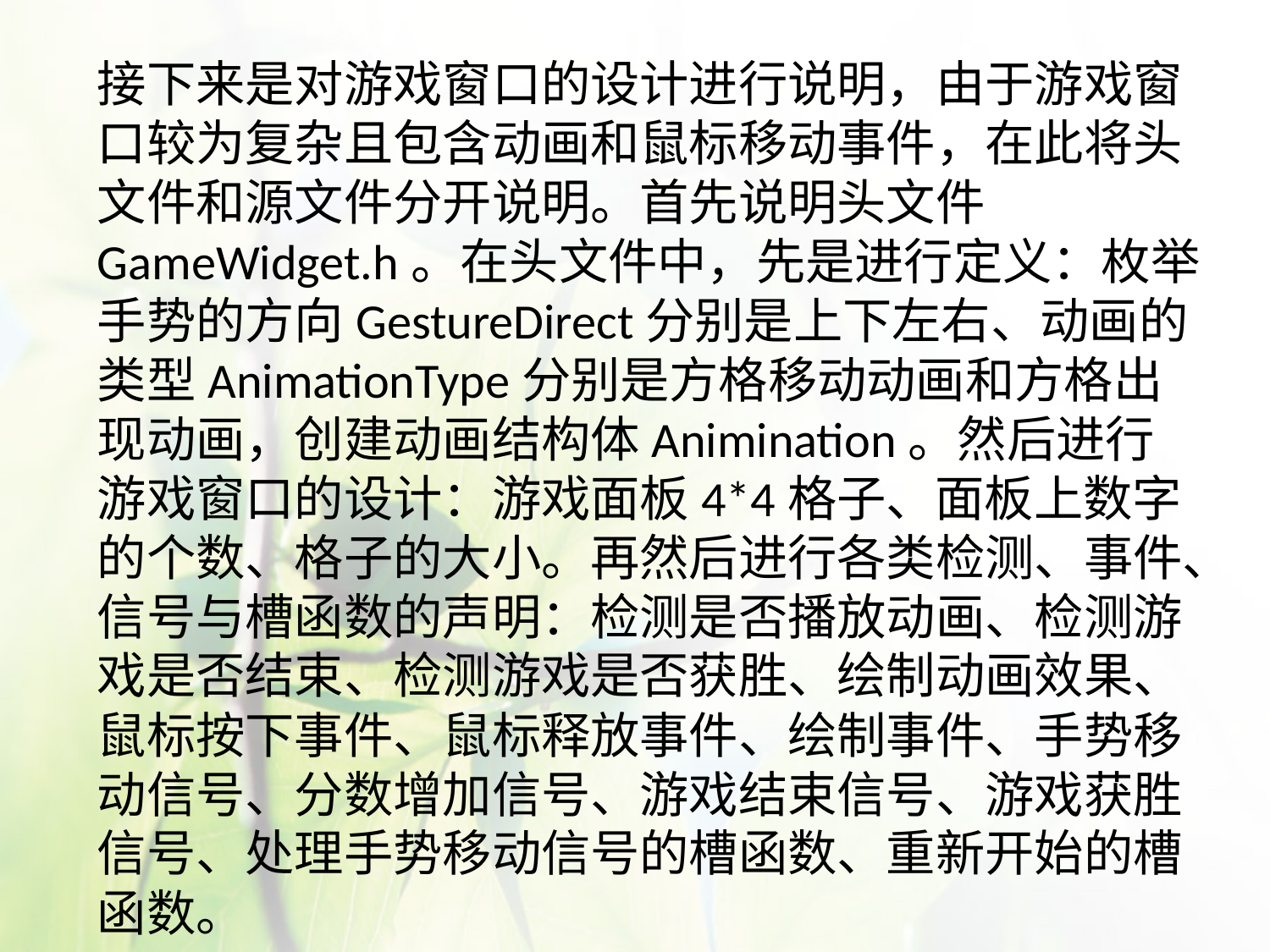

接下来是对游戏窗口的设计进行说明，由于游戏窗口较为复杂且包含动画和鼠标移动事件，在此将头文件和源文件分开说明。首先说明头文件GameWidget.h。在头文件中，先是进行定义：枚举手势的方向GestureDirect分别是上下左右、动画的类型AnimationType分别是方格移动动画和方格出现动画，创建动画结构体Animination。然后进行游戏窗口的设计：游戏面板4*4格子、面板上数字的个数、格子的大小。再然后进行各类检测、事件、信号与槽函数的声明：检测是否播放动画、检测游戏是否结束、检测游戏是否获胜、绘制动画效果、鼠标按下事件、鼠标释放事件、绘制事件、手势移动信号、分数增加信号、游戏结束信号、游戏获胜信号、处理手势移动信号的槽函数、重新开始的槽函数。